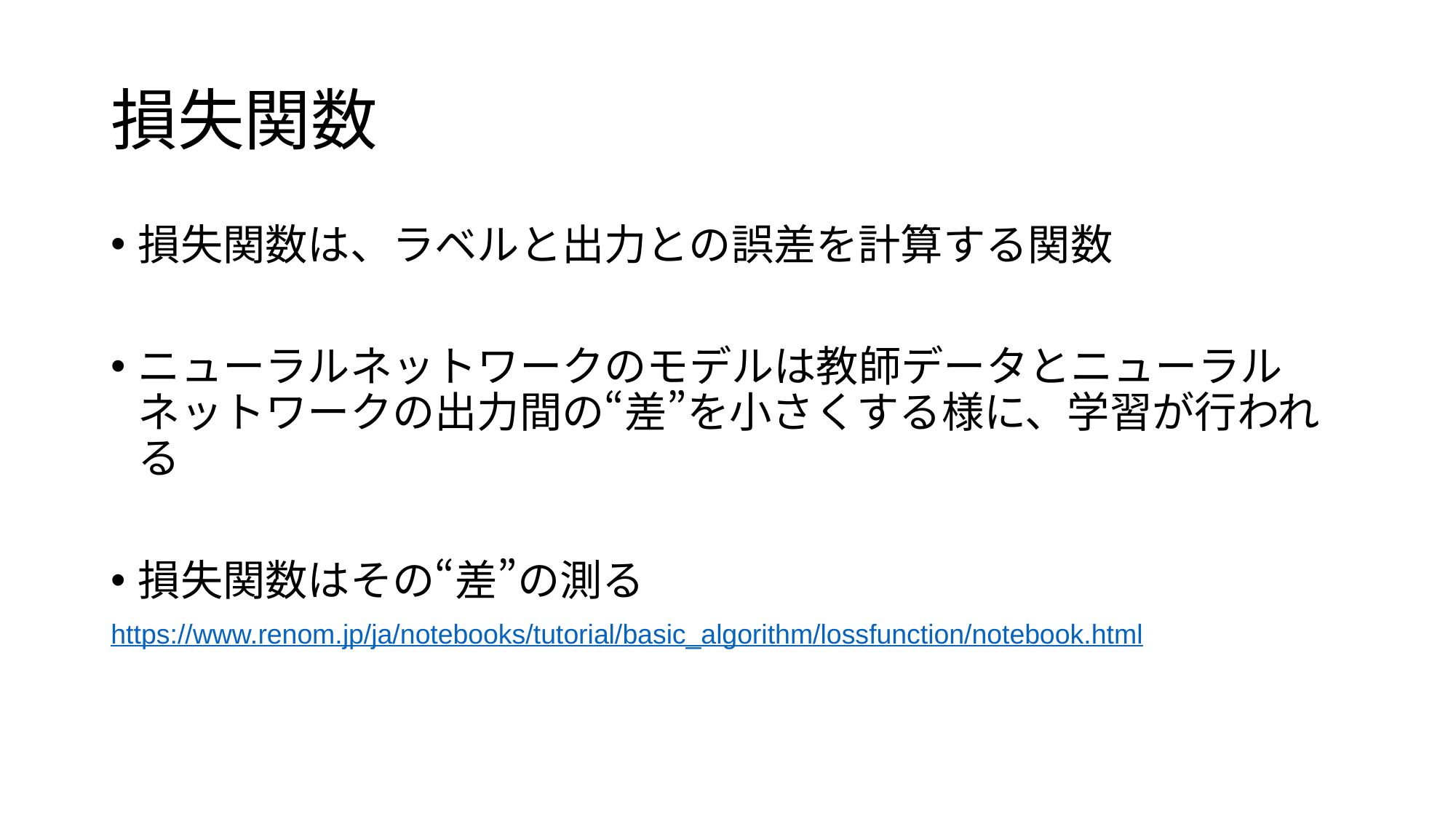

# 損失関数
損失関数は、ラベルと出力との誤差を計算する関数

ニューラルネットワークのモデルは教師データとニューラルネットワークの出力間の“差”を小さくする様に、学習が行われる

損失関数はその“差”の測る
https://www.renom.jp/ja/notebooks/tutorial/basic_algorithm/lossfunction/notebook.html